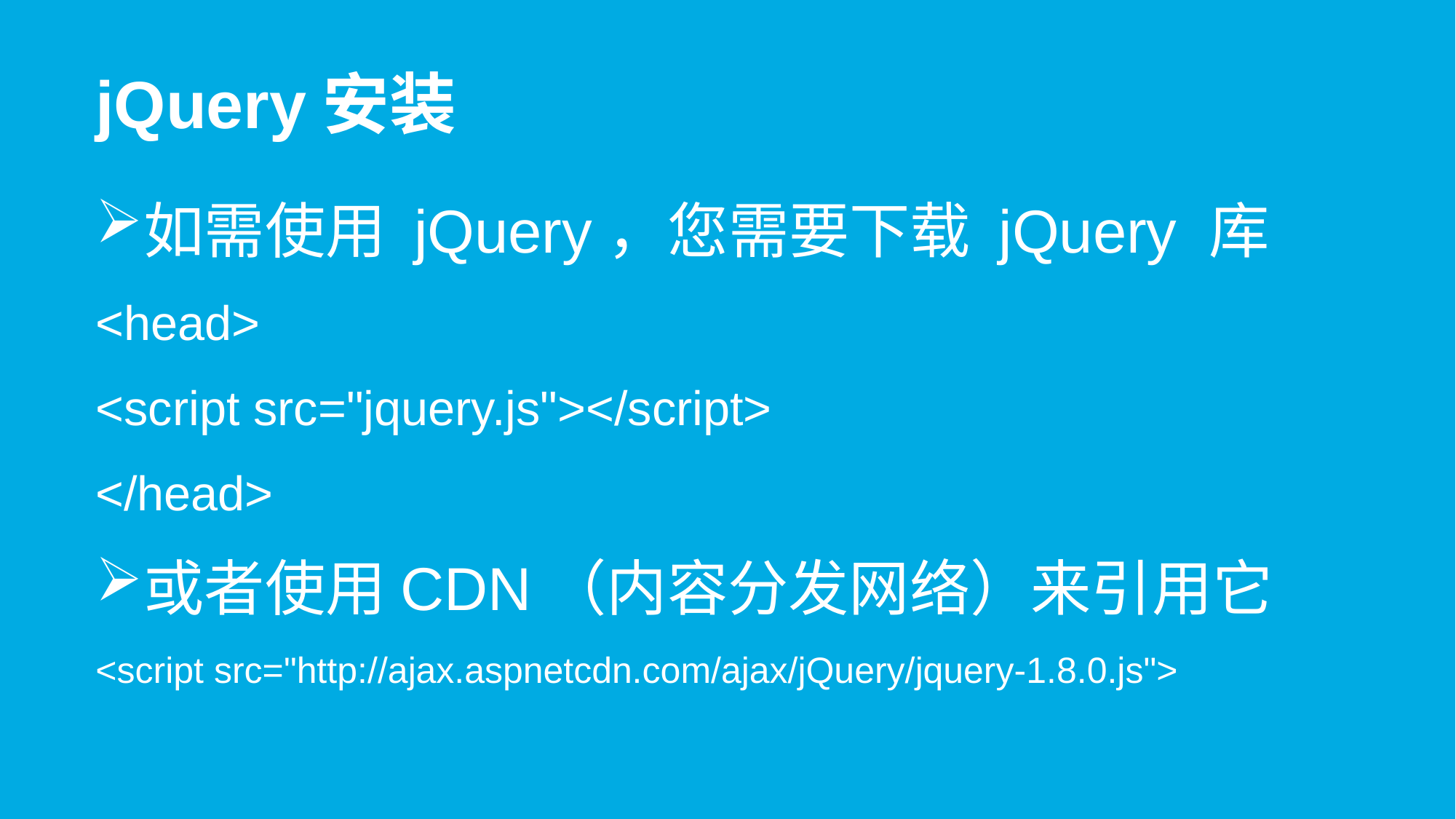

# jQuery安装
如需使用 jQuery，您需要下载 jQuery 库
<head>
<script src="jquery.js"></script>
</head>
或者使用CDN（内容分发网络）来引用它
<script src="http://ajax.aspnetcdn.com/ajax/jQuery/jquery-1.8.0.js">